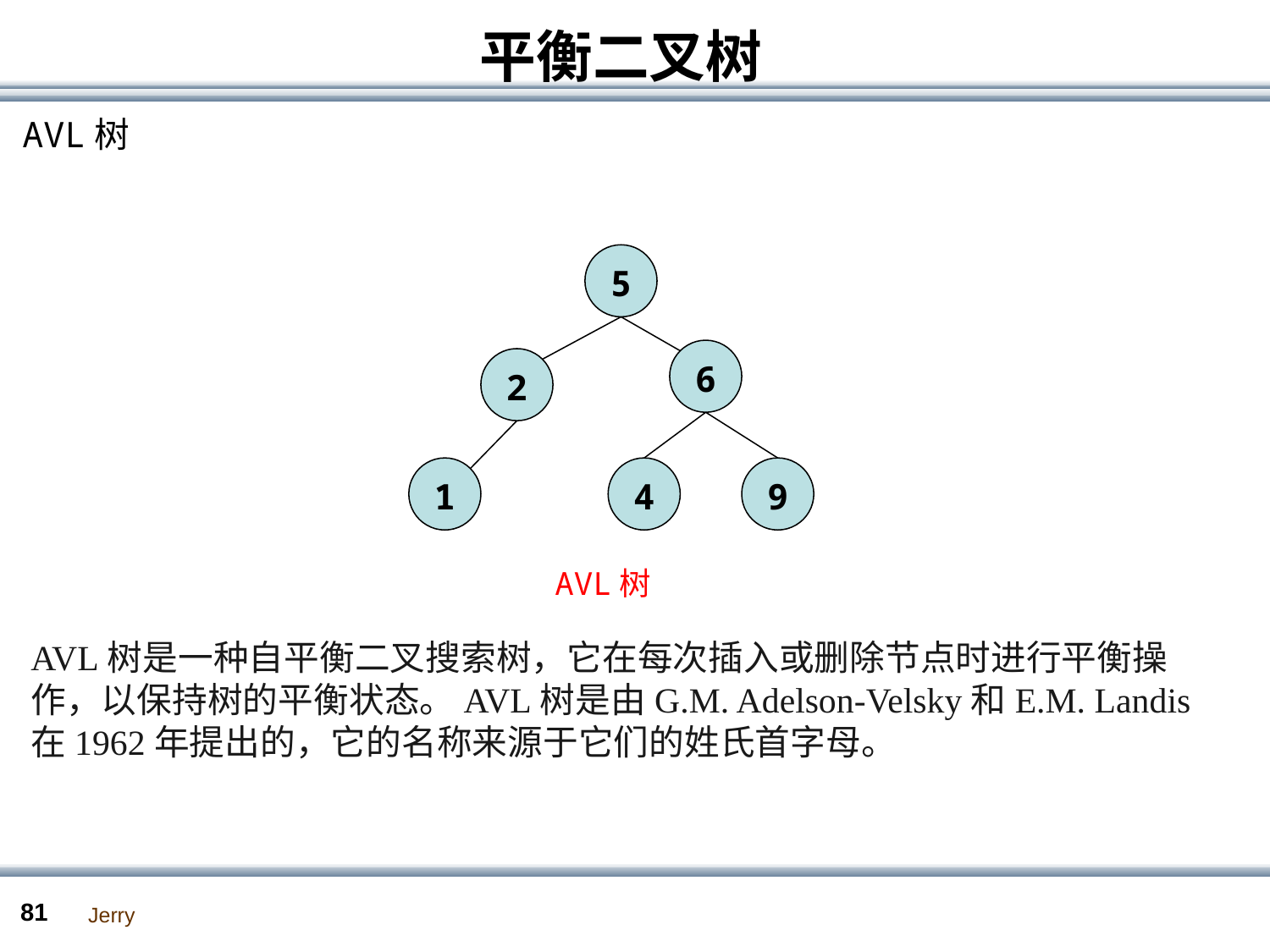

# 平衡二叉树
AVL树
5
6
2
1
4
9
AVL树
AVL树是一种自平衡二叉搜索树，它在每次插入或删除节点时进行平衡操作，以保持树的平衡状态。AVL树是由G.M. Adelson-Velsky和E.M. Landis在1962年提出的，它的名称来源于它们的姓氏首字母。